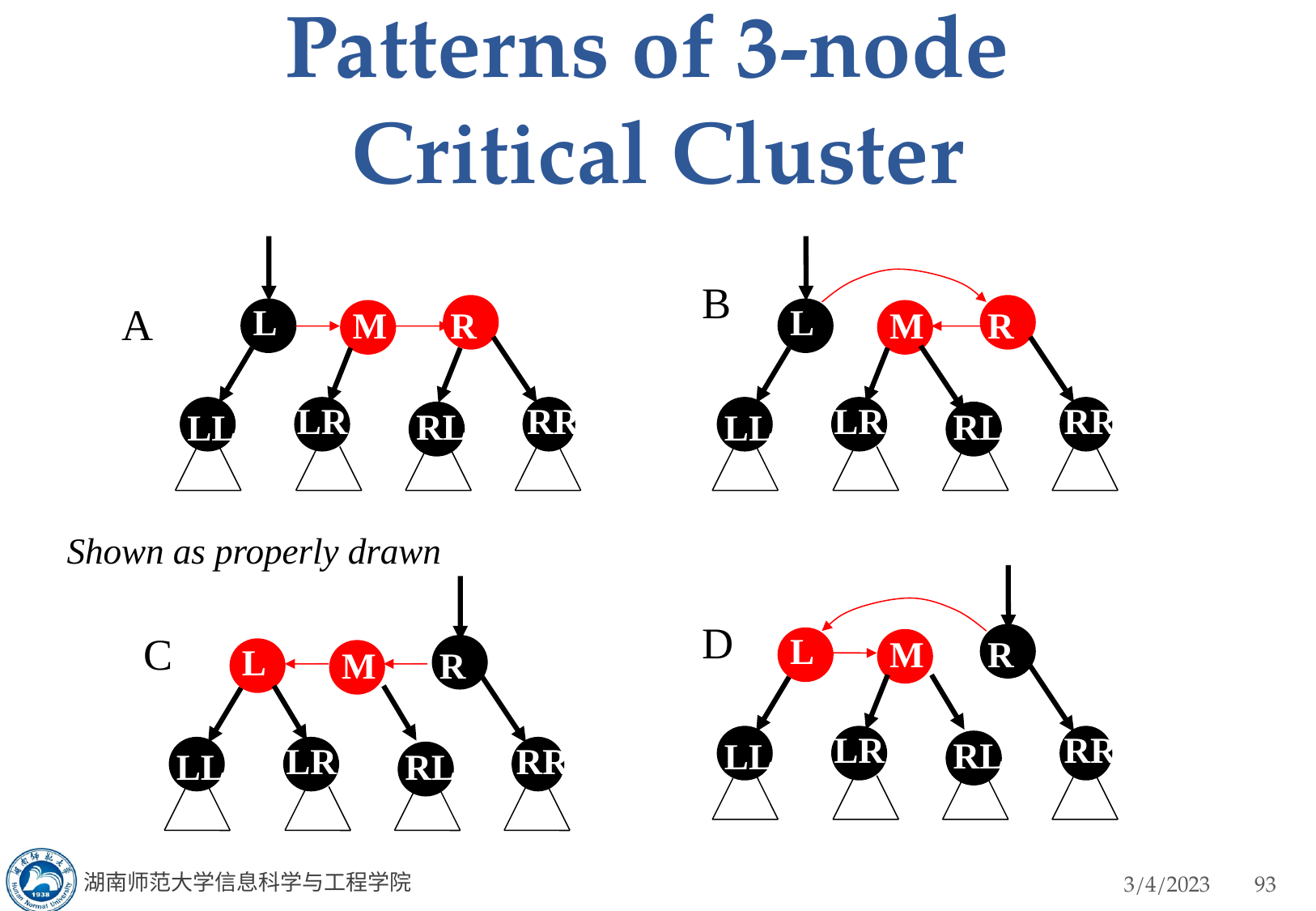

# Patterns of 3-node Critical Cluster

B
A
L

L

R

R

M

M

LR
RR
LR
RR
RL

RL

LL

LL

Shown as properly drawn

L
M

R

LR
RR
RL

LL

D
C
L
R

M

LR
RR
RL

LL

85

湖南师范大学信息科学与工程学院
3/4/2023
93